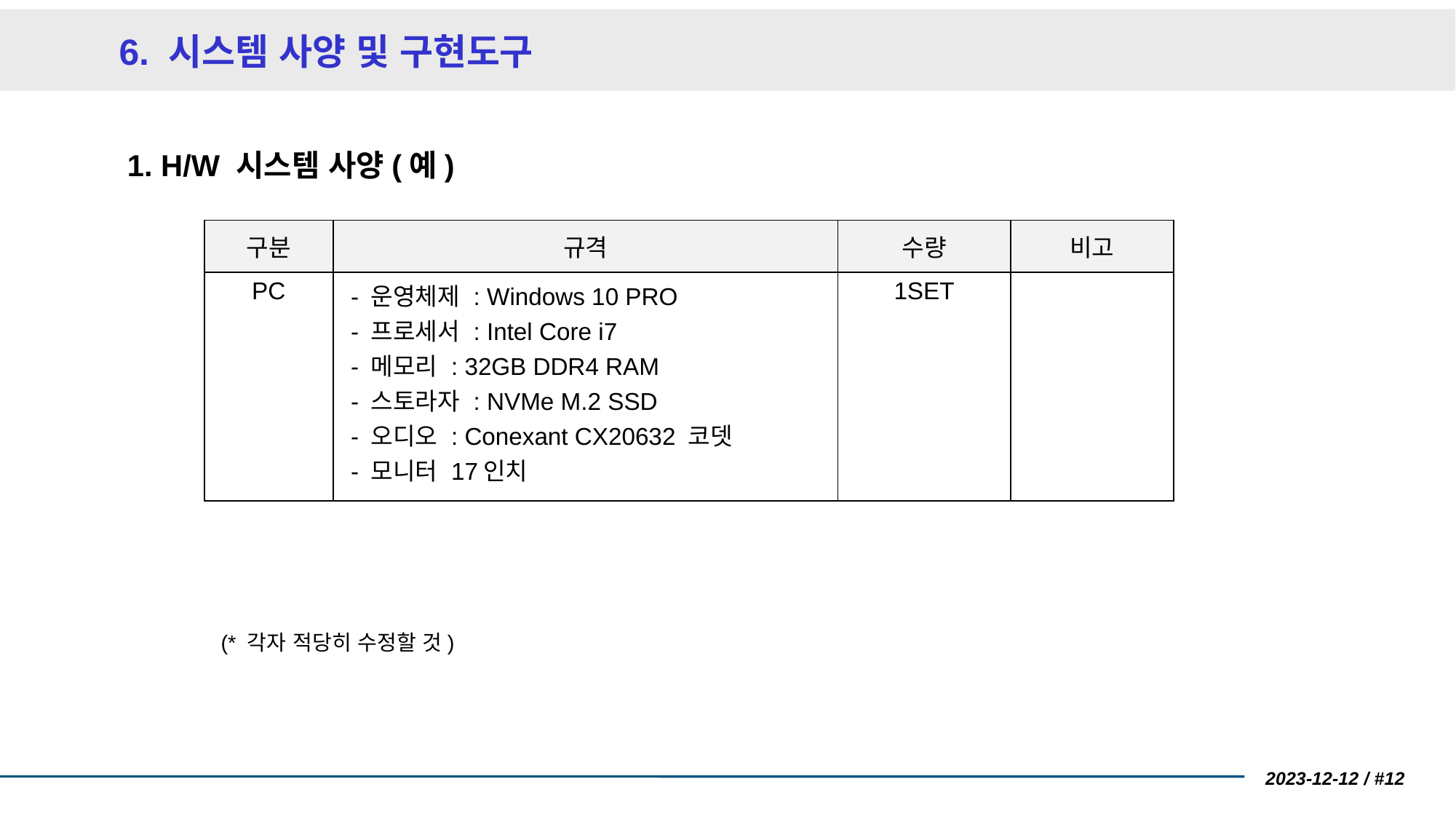

# 6. 시스템 사양 및 구현도구
 1. H/W 시스템 사양(예)

| 구분 | 규격 | 수량 | 비고 |
| --- | --- | --- | --- |
| PC | - 운영체제 : Windows 10 PRO - 프로세서 : Intel Core i7 - 메모리 : 32GB DDR4 RAM - 스토라자 : NVMe M.2 SSD - 오디오 : Conexant CX20632 코뎃 - 모니터 17인치 | 1SET |  |
(* 각자 적당히 수정할 것)